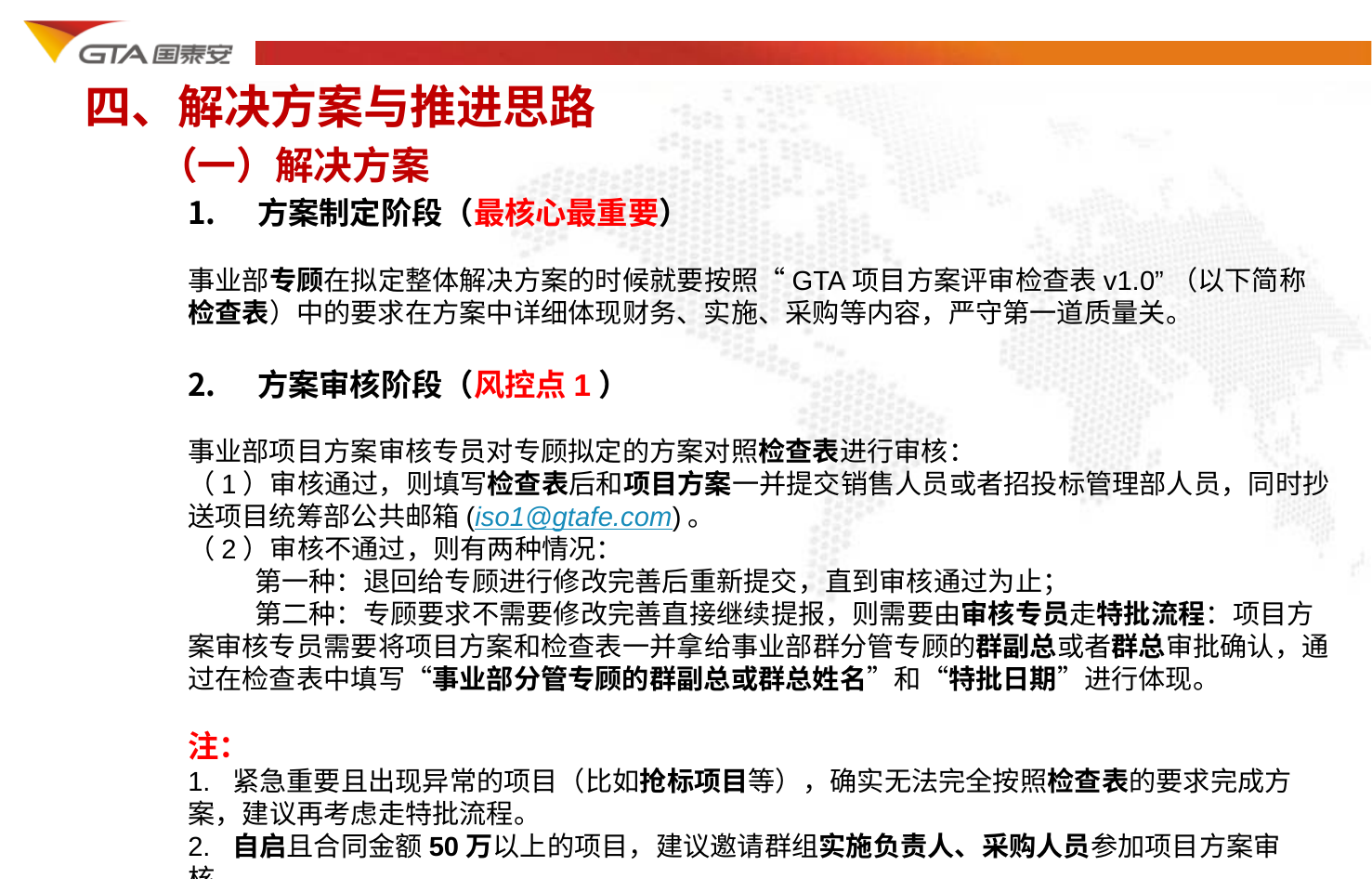

四、解决方案与推进思路
      （一）解决方案
方案制定阶段（最核心最重要）

事业部专顾在拟定整体解决方案的时候就要按照“GTA项目方案评审检查表v1.0”（以下简称检查表）中的要求在方案中详细体现财务、实施、采购等内容，严守第一道质量关。

方案审核阶段（风控点1）

事业部项目方案审核专员对专顾拟定的方案对照检查表进行审核：
（1）审核通过，则填写检查表后和项目方案一并提交销售人员或者招投标管理部人员，同时抄送项目统筹部公共邮箱(iso1@gtafe.com)。
（2）审核不通过，则有两种情况：
          第一种：退回给专顾进行修改完善后重新提交，直到审核通过为止；
          第二种：专顾要求不需要修改完善直接继续提报，则需要由审核专员走特批流程：项目方案审核专员需要将项目方案和检查表一并拿给事业部群分管专顾的群副总或者群总审批确认，通过在检查表中填写“事业部分管专顾的群副总或群总姓名”和“特批日期”进行体现。

注：
1.  紧急重要且出现异常的项目（比如抢标项目等），确实无法完全按照检查表的要求完成方案，建议再考虑走特批流程。
2.  自启且合同金额50万以上的项目，建议邀请群组实施负责人、采购人员参加项目方案审核。